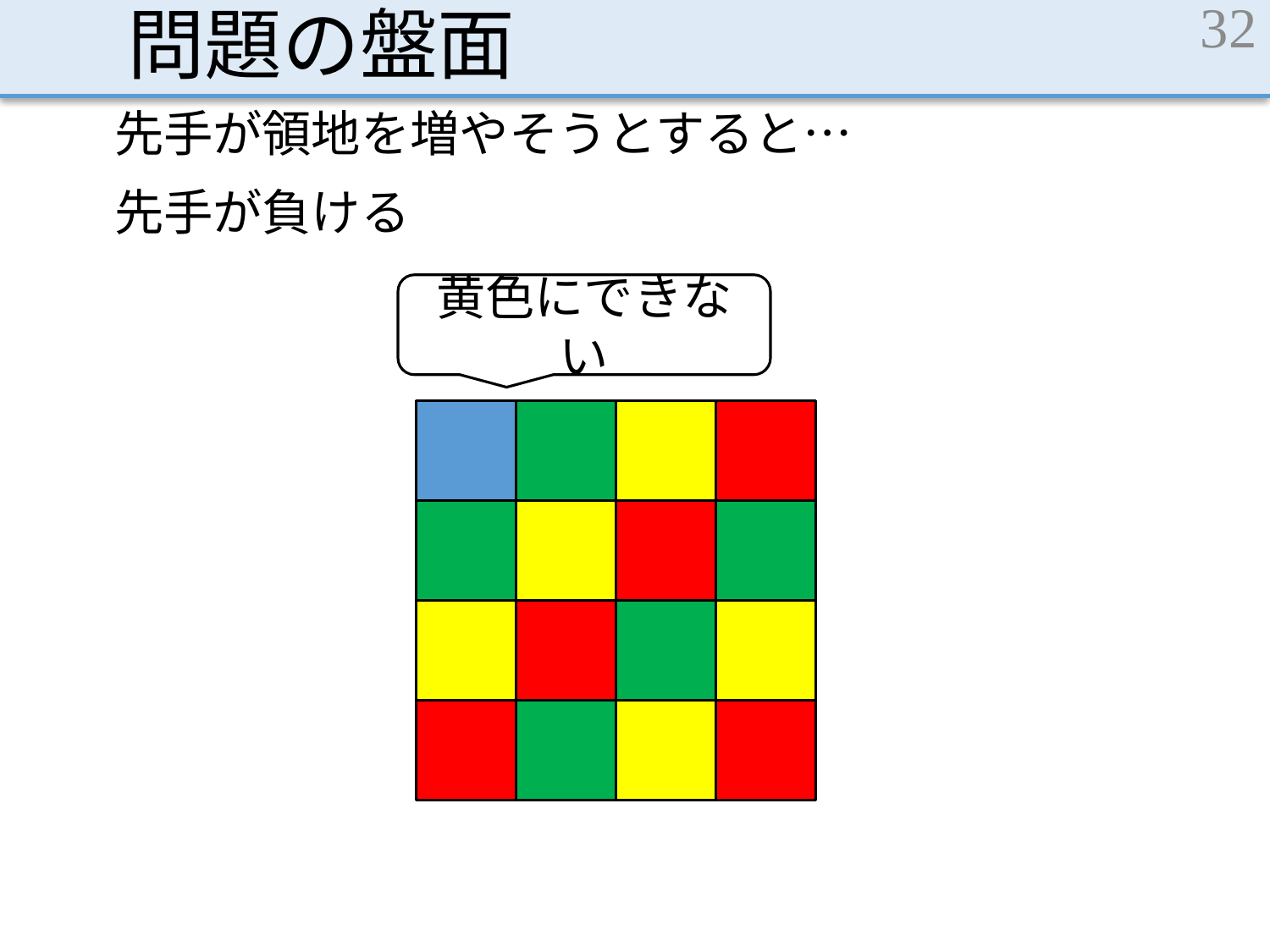

# 問題の盤面
32
先手が領地を増やそうとすると…
先手が負ける
黄色にできない